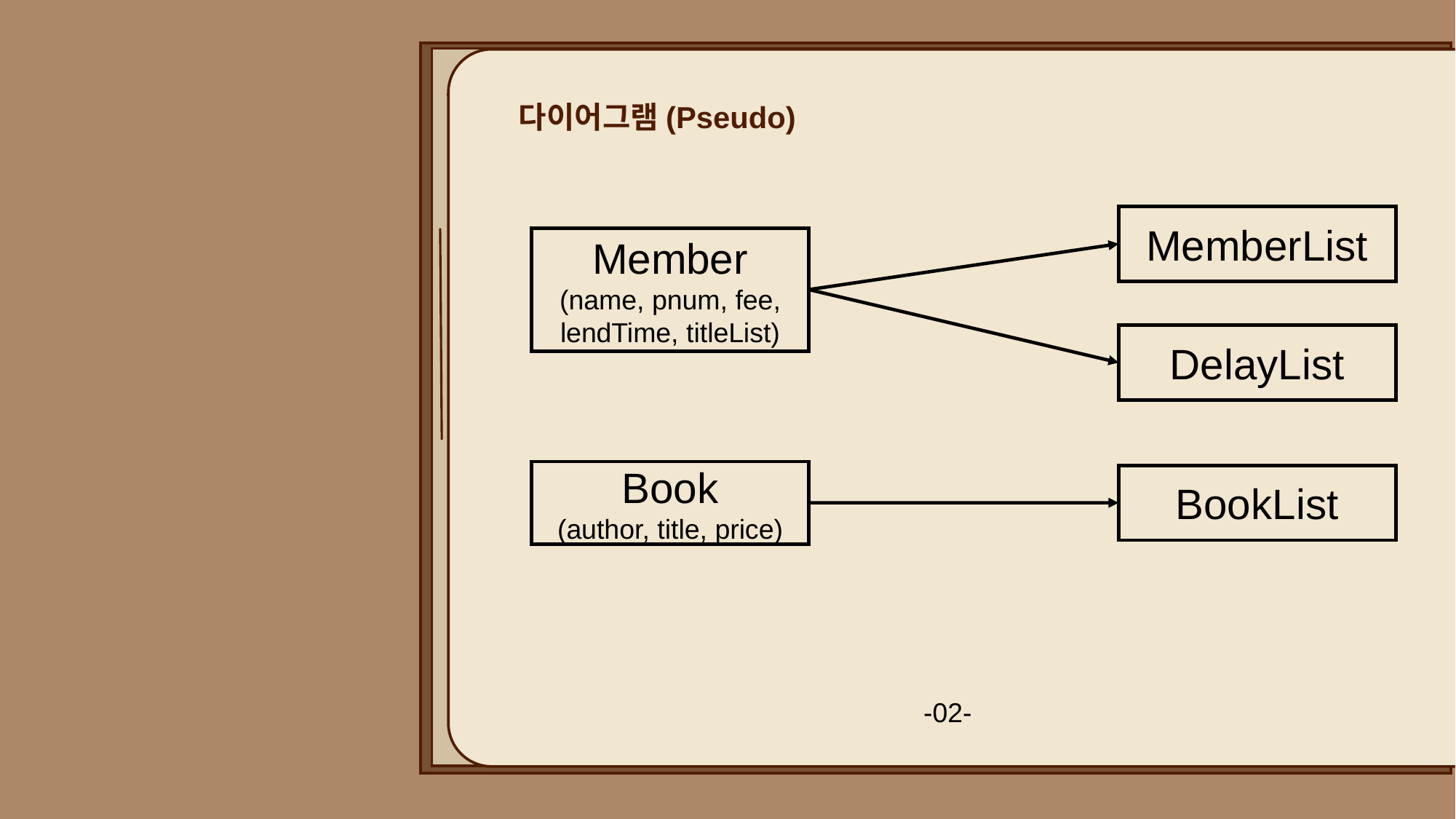

다이어그램(Pseudo)

MemberList
Member
(name, pnum, fee,
lendTime, titleList)
DelayList
Book
(author, title, price)
BookList
-02-